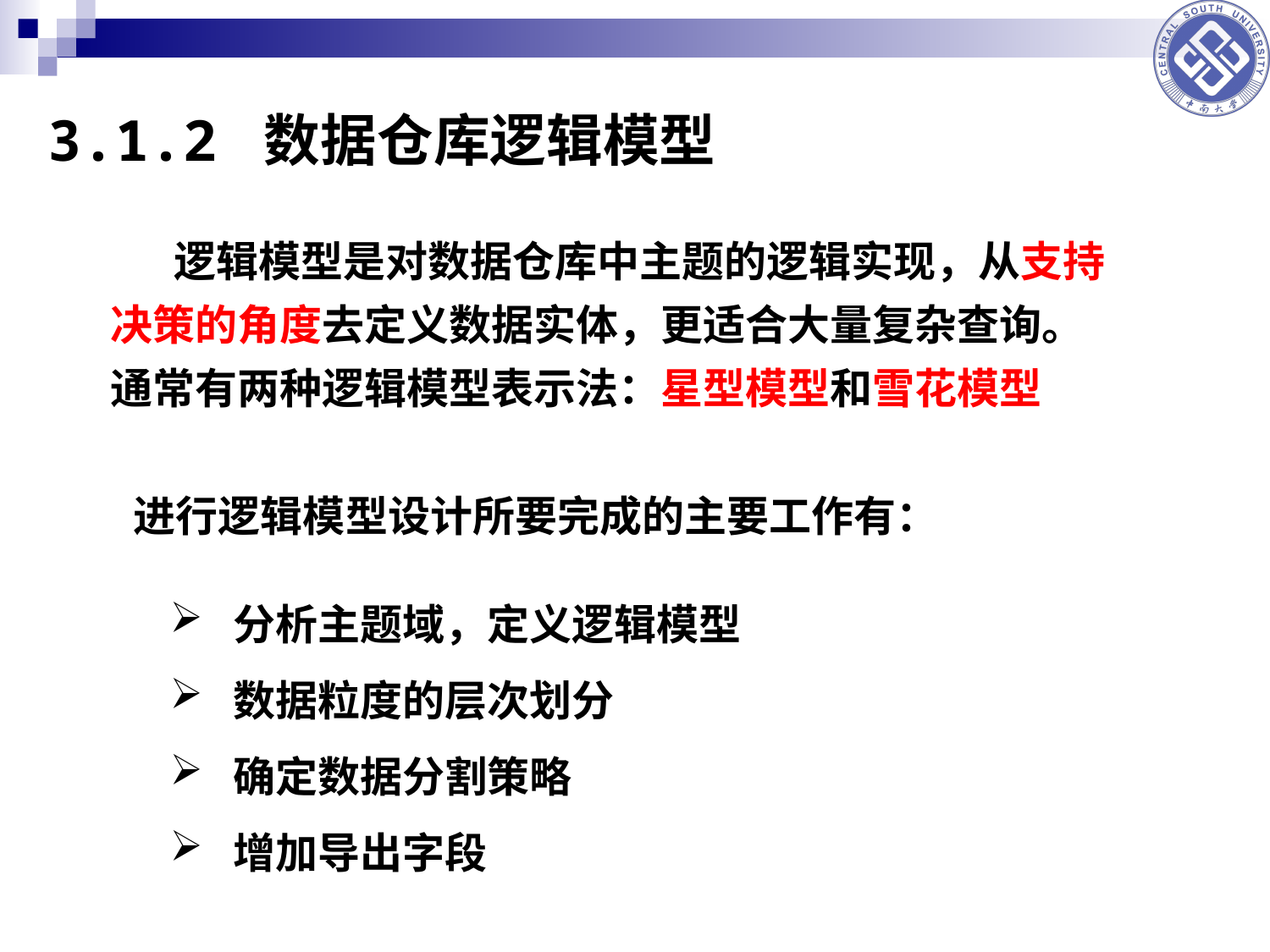

3.1.2 数据仓库逻辑模型
逻辑模型是对数据仓库中主题的逻辑实现，从支持决策的角度去定义数据实体，更适合大量复杂查询。通常有两种逻辑模型表示法：星型模型和雪花模型
进行逻辑模型设计所要完成的主要工作有：
分析主题域，定义逻辑模型
数据粒度的层次划分
确定数据分割策略
增加导出字段